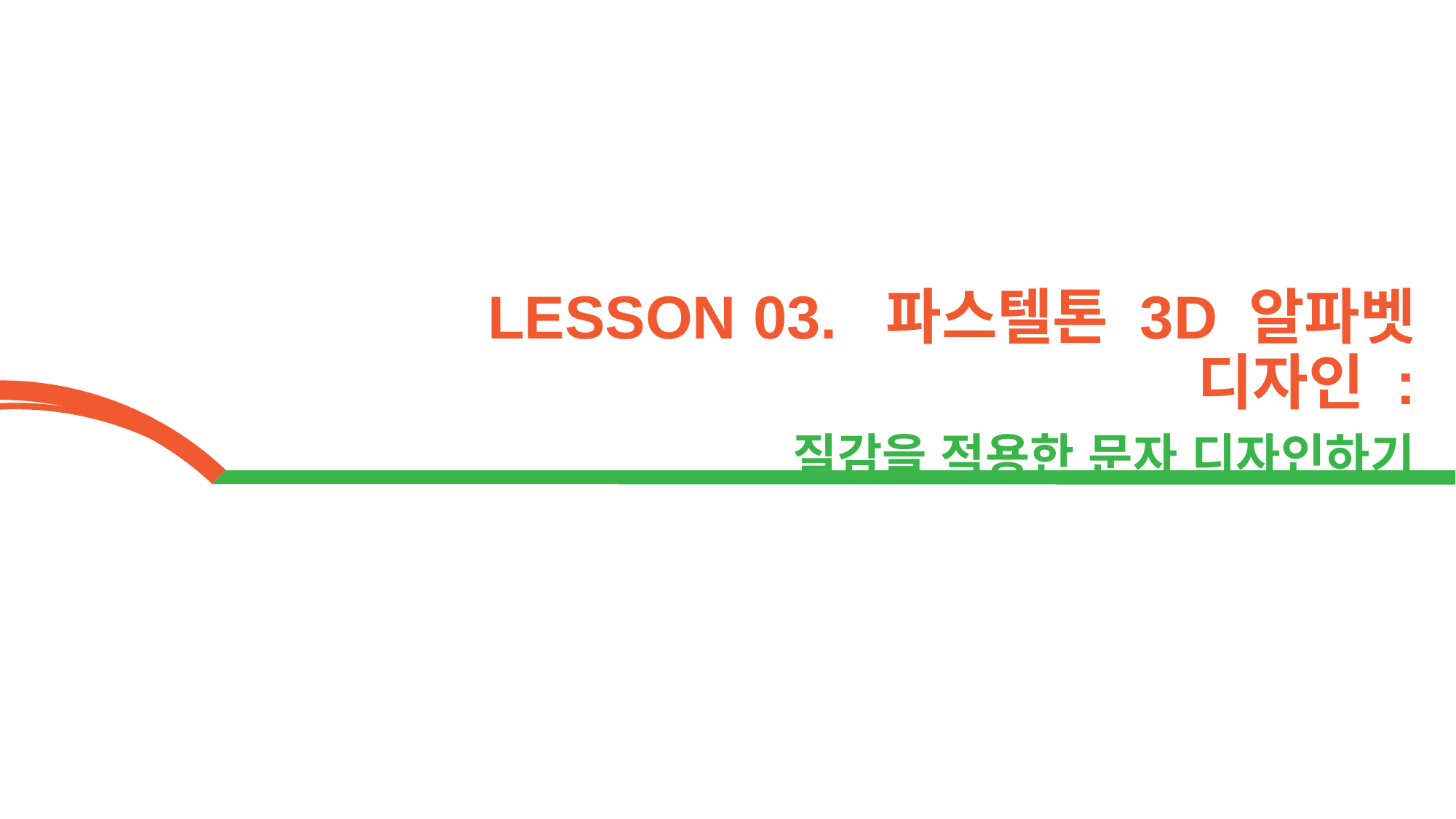

LESSON 03.  파스텔톤 3D 알파벳 디자인 :
질감을 적용한 문자 디자인하기